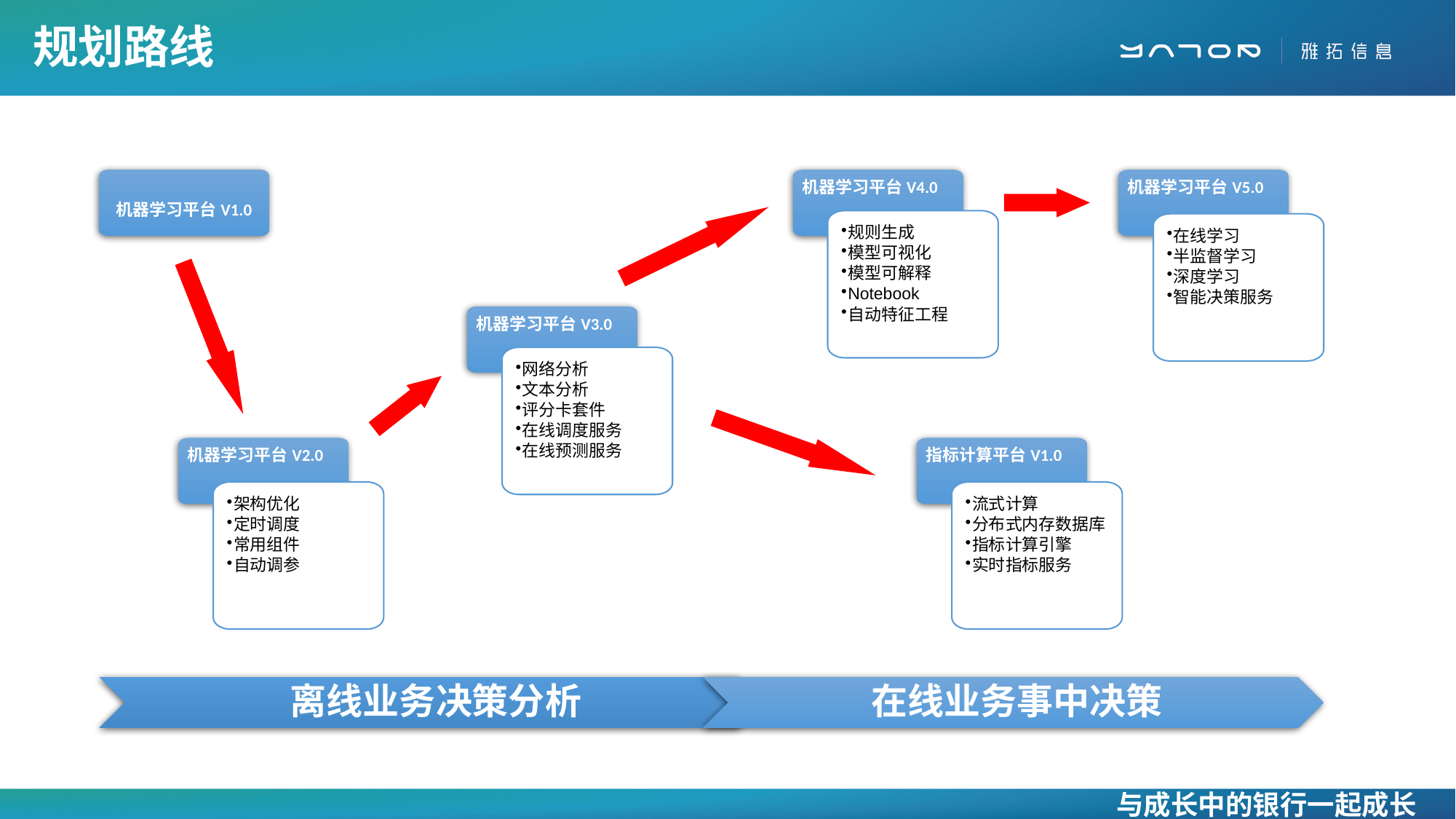

规划路线
机器学习平台V1.0
机器学习平台V4.0
机器学习平台V5.0

规则生成
模型可视化
模型可解释
Notebook
自动特征工程
在线学习
半监督学习
深度学习
智能决策服务

机器学习平台V3.0

网络分析
文本分析
评分卡套件
在线调度服务
在线预测服务

机器学习平台V2.0
指标计算平台V1.0
架构优化
定时调度
常用组件
自动调参
流式计算
分布式内存数据库
指标计算引擎
实时指标服务
离线业务决策分析
在线业务事中决策